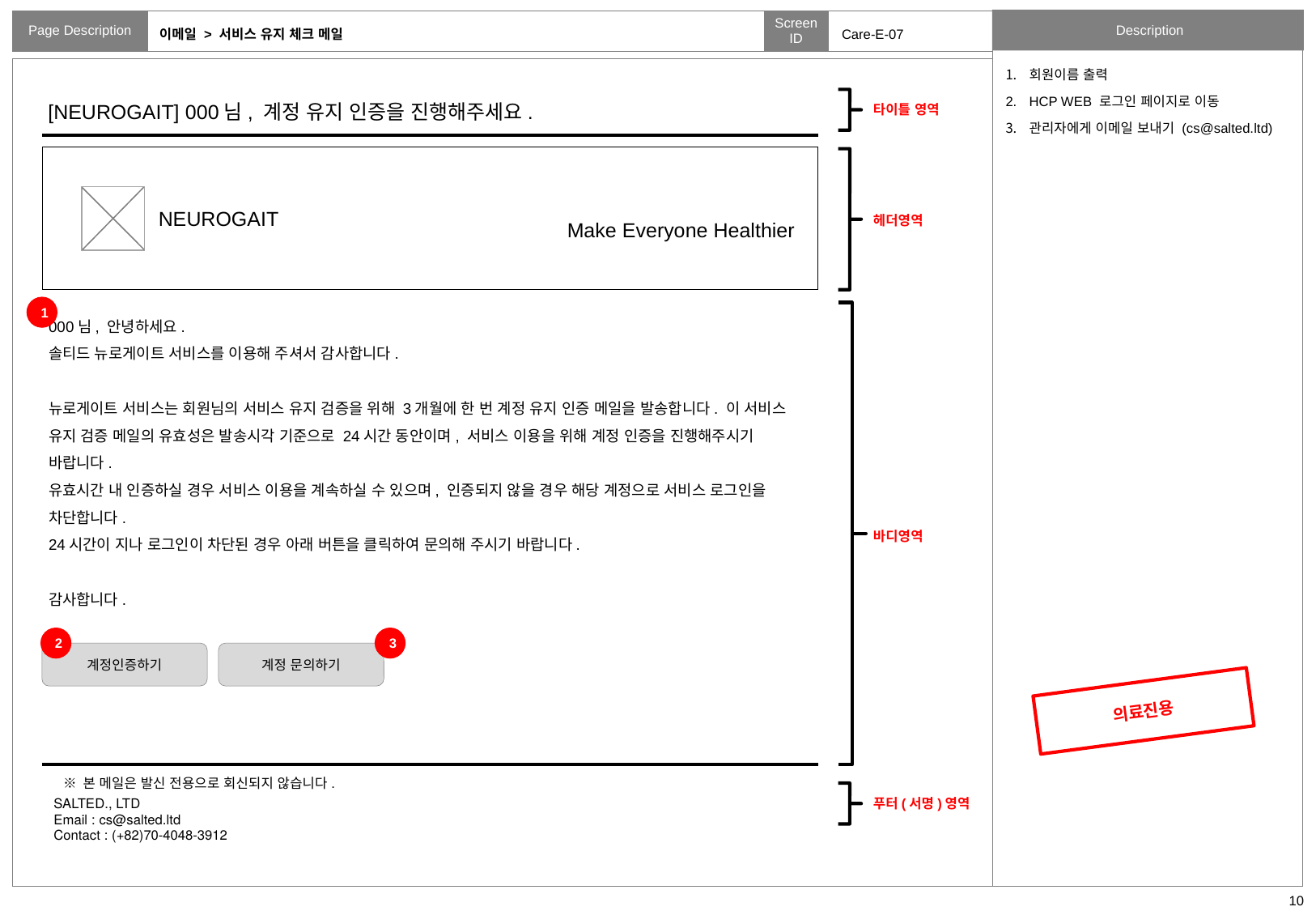

# 이메일 > 서비스 유지 체크 메일
Care-E-07
회원이름 출력
HCP WEB 로그인 페이지로 이동
관리자에게 이메일 보내기 (cs@salted.ltd)

[NEUROGAIT] 000님, 계정 유지 인증을 진행해주세요.
타이틀 영역

NEUROGAIT
헤더영역
Make Everyone Healthier
1
000님, 안녕하세요. 
솔티드 뉴로게이트 서비스를 이용해 주셔서 감사합니다. 
뉴로게이트 서비스는 회원님의 서비스 유지 검증을 위해 3개월에 한 번 계정 유지 인증 메일을 발송합니다. 이 서비스 유지 검증 메일의 유효성은 발송시각 기준으로 24시간 동안이며, 서비스 이용을 위해 계정 인증을 진행해주시기 바랍니다. 
유효시간 내 인증하실 경우 서비스 이용을 계속하실 수 있으며, 인증되지 않을 경우 해당 계정으로 서비스 로그인을 차단합니다. 
24시간이 지나 로그인이 차단된 경우 아래 버튼을 클릭하여 문의해 주시기 바랍니다. 
감사합니다.

바디영역
2
3
계정인증하기
계정 문의하기
의료진용
※ 본 메일은 발신 전용으로 회신되지 않습니다.

SALTED., LTD
Email : cs@salted.ltd
Contact : (+82)70-4048-3912
푸터(서명)영역